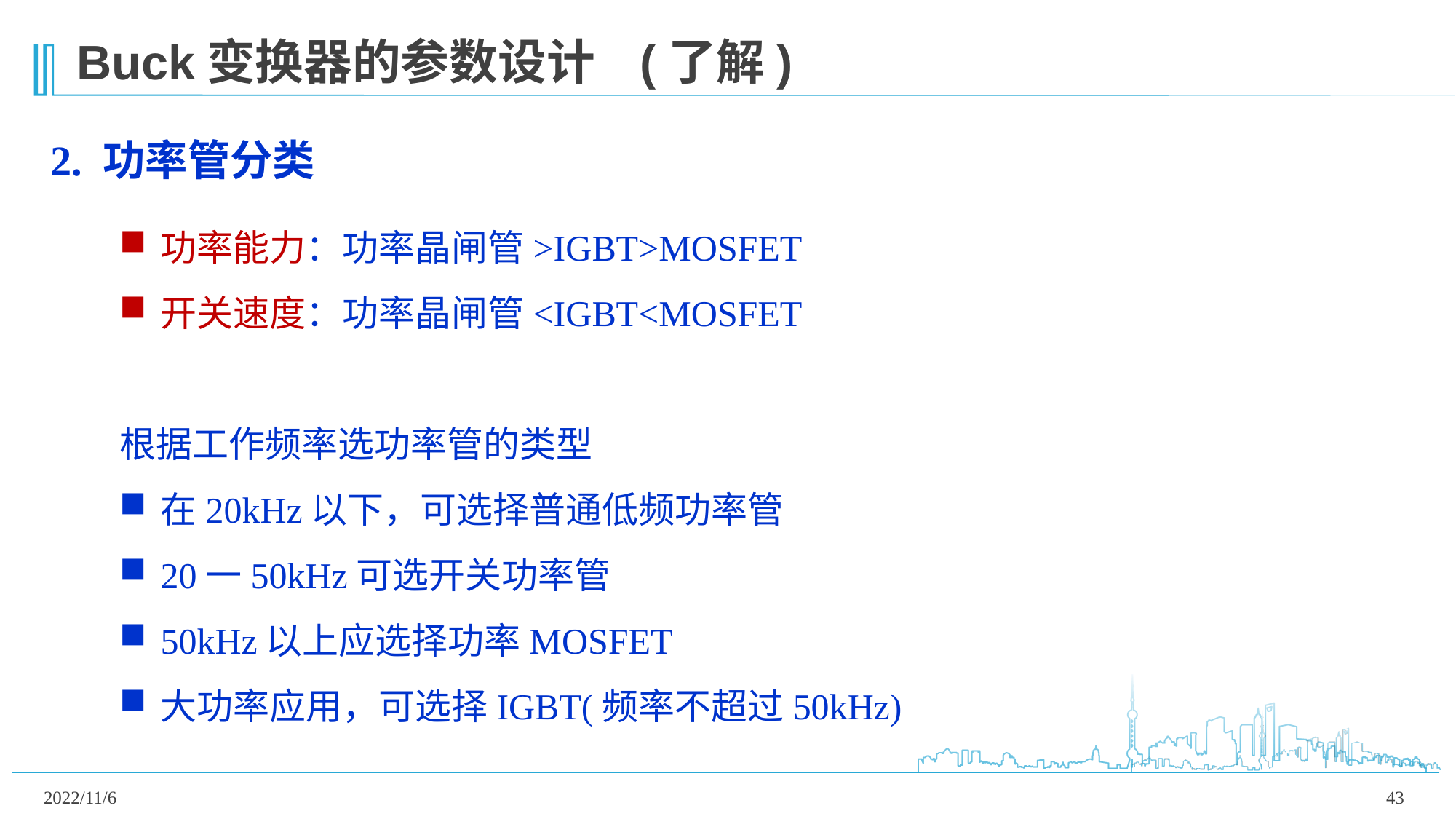

Buck变换器的参数设计   (了解)

2. 功率管分类
功率能力：功率晶闸管>IGBT>MOSFET
开关速度：功率晶闸管<IGBT<MOSFET

根据工作频率选功率管的类型
在20kHz以下，可选择普通低频功率管
20一50kHz可选开关功率管
50kHz以上应选择功率MOSFET
大功率应用，可选择IGBT(频率不超过50kHz)